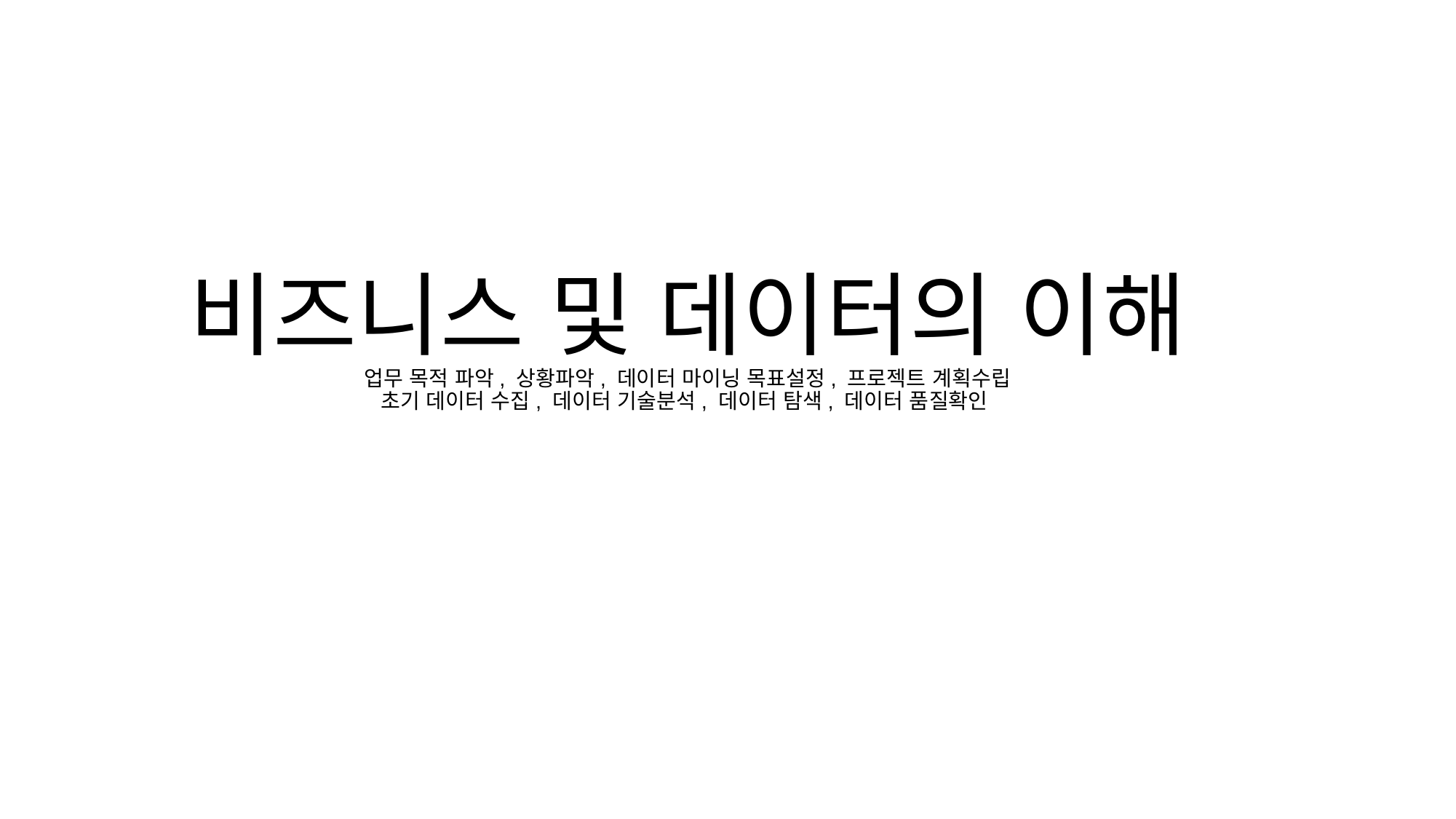

# 비즈니스 및 데이터의 이해 업무 목적 파악, 상황파악, 데이터 마이닝 목표설정, 프로젝트 계획수립 초기 데이터 수집, 데이터 기술분석, 데이터 탐색, 데이터 품질확인